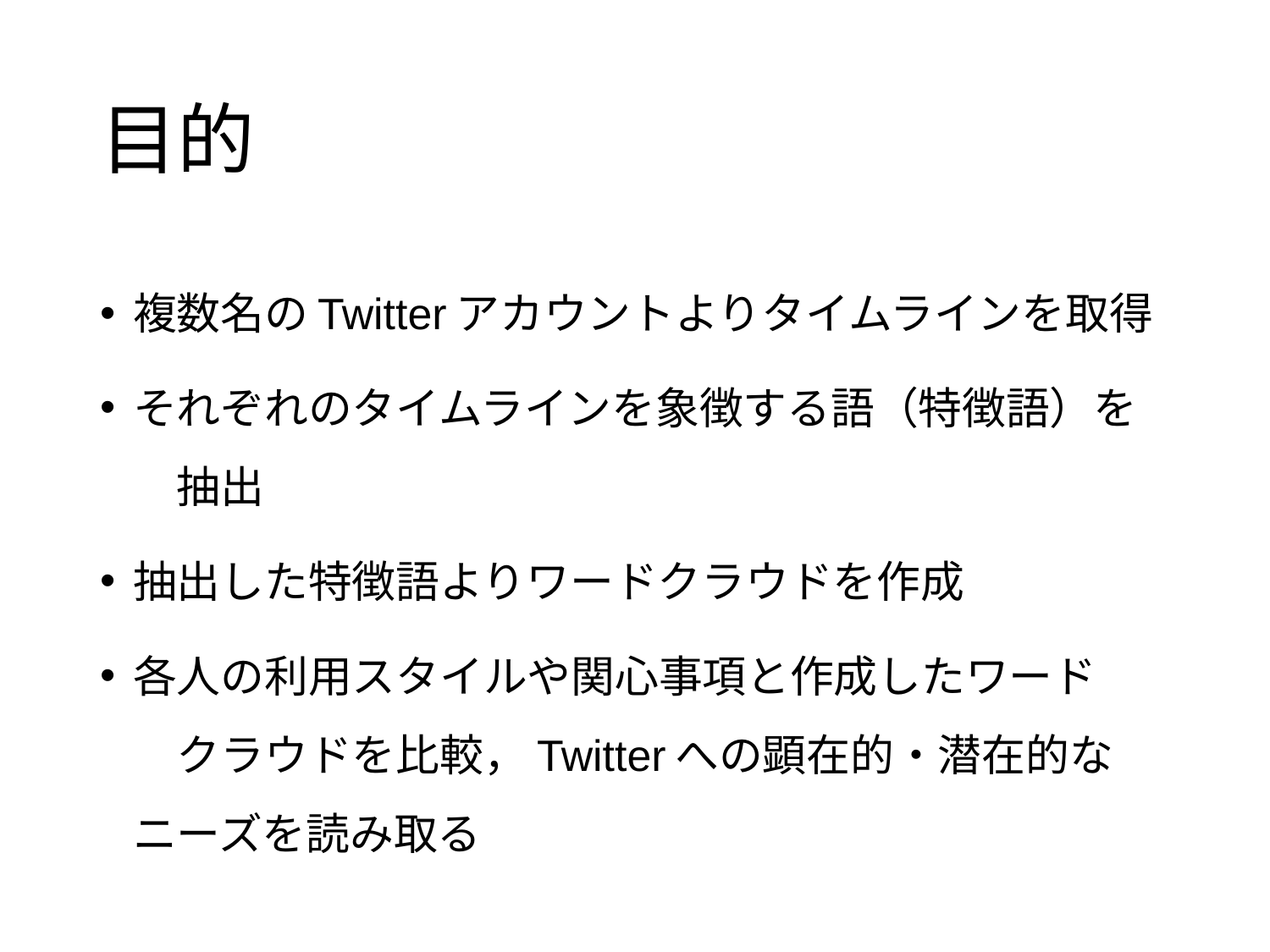

# 目的
複数名のTwitterアカウントよりタイムラインを取得
それぞれのタイムラインを象徴する語（特徴語）を　抽出
抽出した特徴語よりワードクラウドを作成
各人の利用スタイルや関心事項と作成したワード　　クラウドを比較，Twitterへの顕在的・潜在的なニーズを読み取る